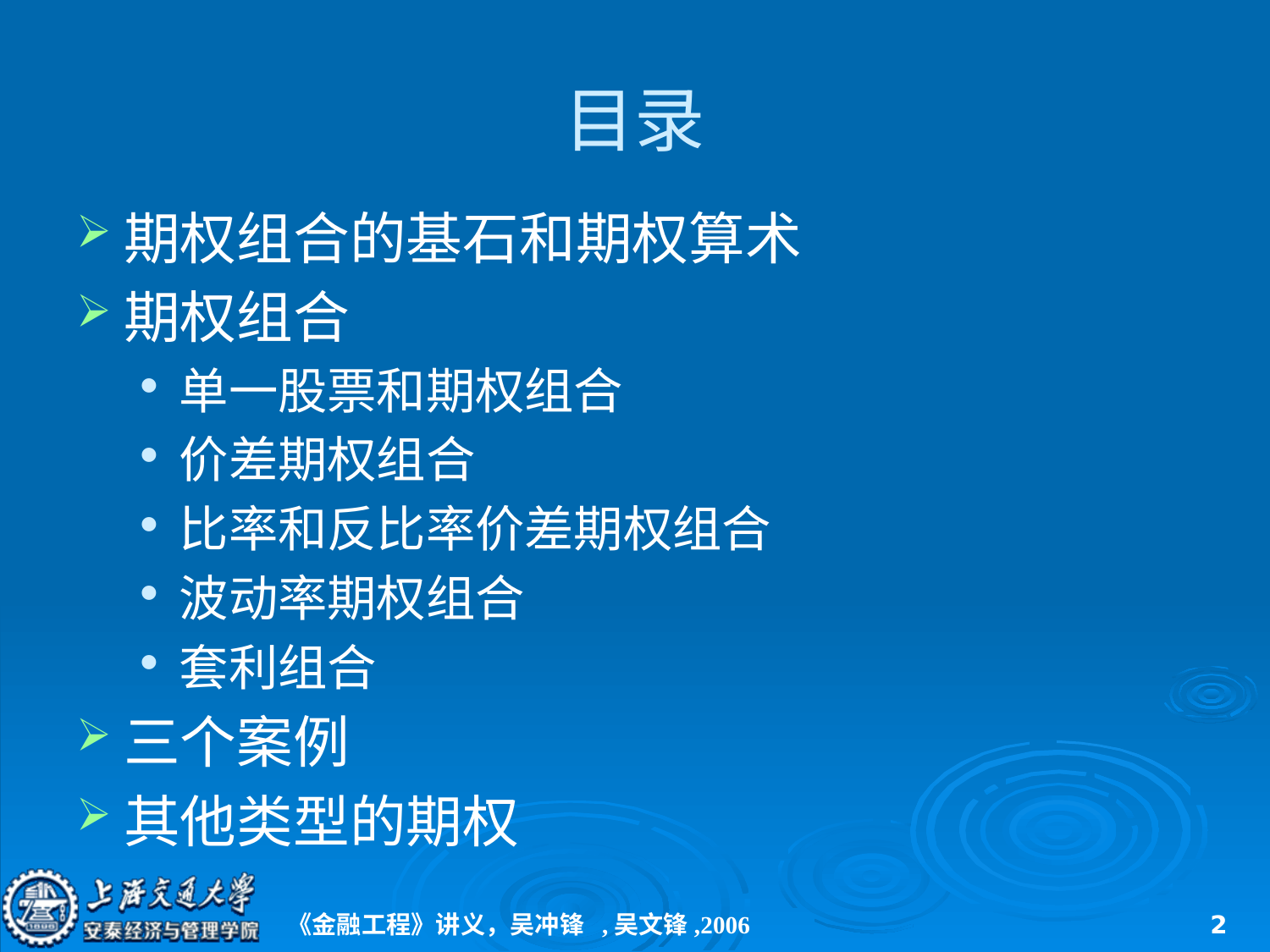

# 目录
期权组合的基石和期权算术
期权组合
单一股票和期权组合
价差期权组合
比率和反比率价差期权组合
波动率期权组合
套利组合
三个案例
其他类型的期权